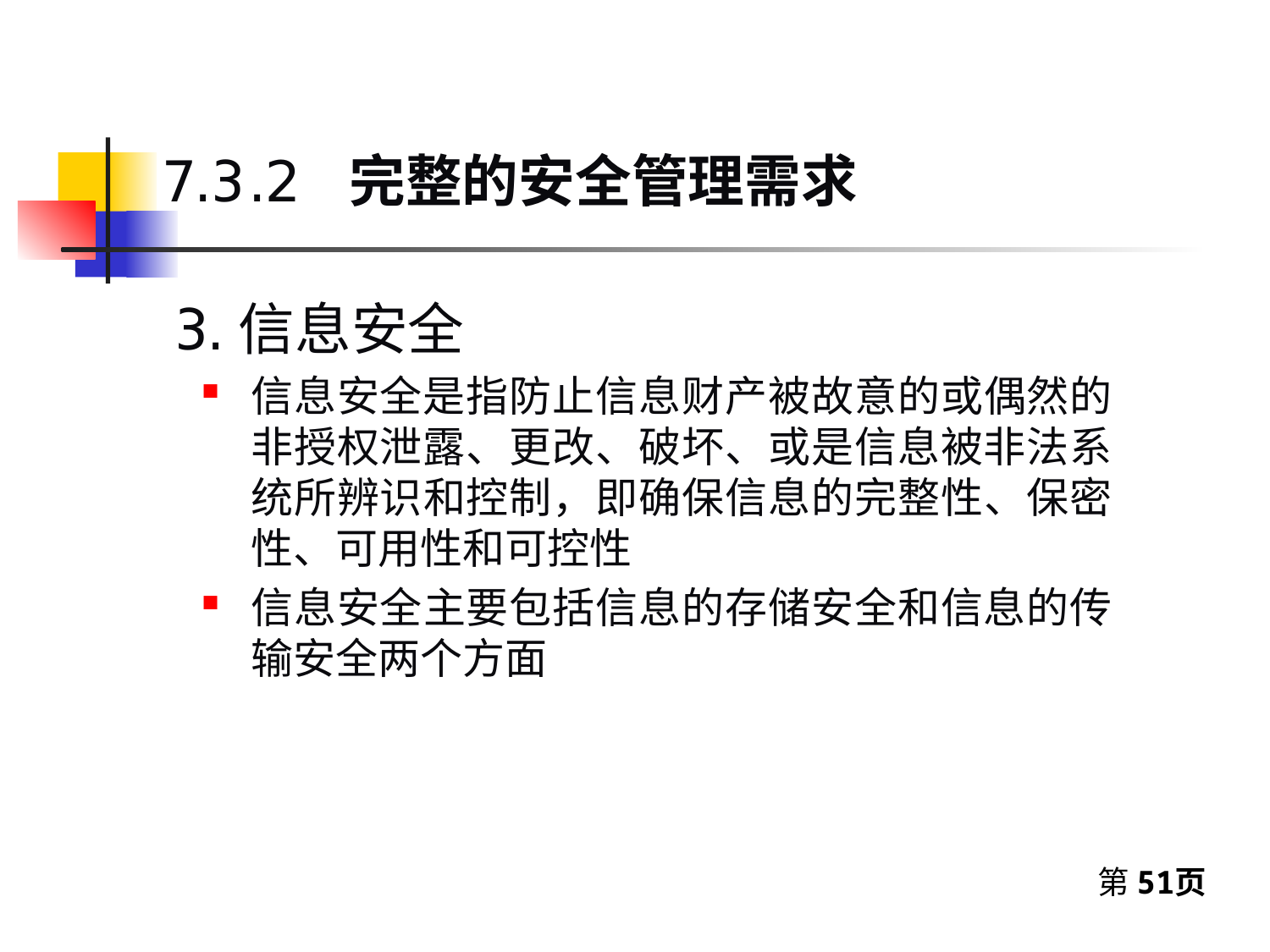

7.3.2  完整的安全管理需求
3.信息安全
信息安全是指防止信息财产被故意的或偶然的非授权泄露、更改、破坏、或是信息被非法系统所辨识和控制，即确保信息的完整性、保密性、可用性和可控性
信息安全主要包括信息的存储安全和信息的传输安全两个方面